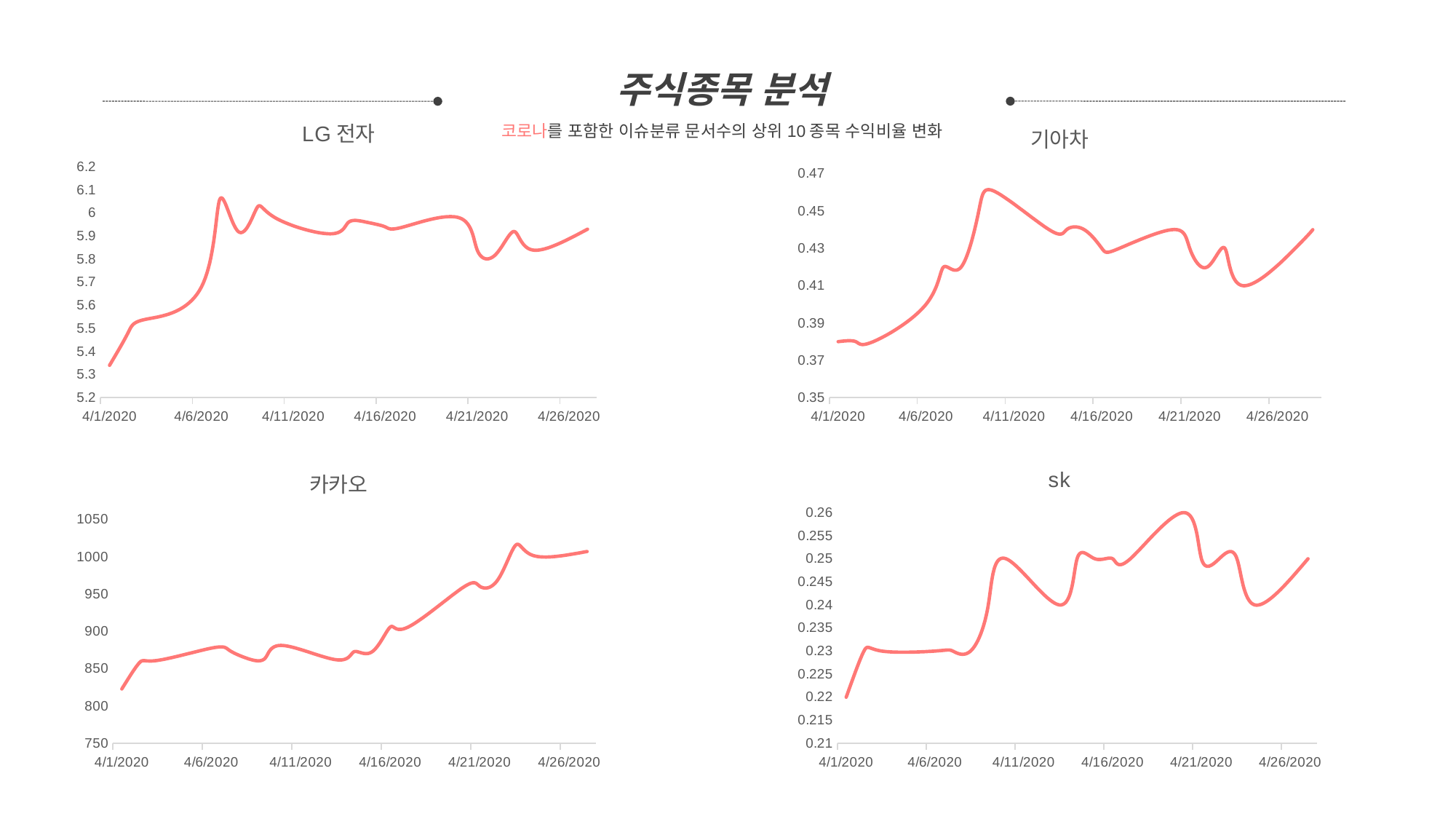

주식종목 분석
코로나를 포함한 이슈분류 문서수의 상위10종목 수익비율 변화

### Chart: LG전자

| Category | 주가수익비율 |
|---|---|
| 43922 | 5.34 |
| 43923 | 5.48 |
| 43924 | 5.54 |
| 43927 | 5.68 |
| 43928 | 6.06 |
| 43929 | 5.92 |
| 43930 | 6.02 |
| 43931 | 5.98 |
| 43934 | 5.91 |
| 43935 | 5.96 |
| 43936 | 5.96 |
| 43937 | 5.94 |
| 43938 | 5.94 |
| 43941 | 5.98 |
| 43942 | 5.84 |
| 43943 | 5.82 |
| 43944 | 5.92 |
| 43945 | 5.84 |
| 43948 | 5.93 |

### Chart: 기아차

| Category | 주가수익비율 |
|---|---|
| 43922 | 0.38 |
| 43923 | 0.38 |
| 43924 | 0.38 |
| 43927 | 0.4 |
| 43928 | 0.42 |
| 43929 | 0.42 |
| 43930 | 0.45 |
| 43931 | 0.46 |
| 43934 | 0.44 |
| 43935 | 0.44 |
| 43936 | 0.44 |
| 43937 | 0.43 |
| 43938 | 0.43 |
| 43941 | 0.44 |
| 43942 | 0.43 |
| 43943 | 0.42 |
| 43944 | 0.43 |
| 43945 | 0.41 |
| 43948 | 0.43 |
| 43949 | 0.44 |

### Chart: 카카오

| Category | 주가수익비율 |
|---|---|
| 43922 | 822.88 |
| 43923 | 858.42 |
| 43924 | 861.15 |
| 43927 | 877.56 |
| 43928 | 874.82 |
| 43929 | 863.89 |
| 43930 | 863.89 |
| 43931 | 881.13 |
| 43934 | 861.97 |
| 43935 | 872.92 |
| 43936 | 872.92 |
| 43937 | 905.75 |
| 43938 | 905.75 |
| 43941 | 957.75 |
| 43942 | 960.48 |
| 43943 | 968.69 |
| 43944 | 1015.21 |
| 43945 | 1001.53 |
| 43948 | 1007.0 |

### Chart: sk

| Category | 주가수익비율 |
|---|---|
| 43922 | 0.22 |
| 43923 | 0.23 |
| 43924 | 0.23 |
| 43927 | 0.23 |
| 43928 | 0.23 |
| 43929 | 0.23 |
| 43930 | 0.24 |
| 43931 | 0.25 |
| 43934 | 0.24 |
| 43935 | 0.25 |
| 43936 | 0.25 |
| 43937 | 0.25 |
| 43938 | 0.25 |
| 43941 | 0.26 |
| 43942 | 0.25 |
| 43943 | 0.25 |
| 43944 | 0.25 |
| 43945 | 0.24 |
| 43948 | 0.25 |